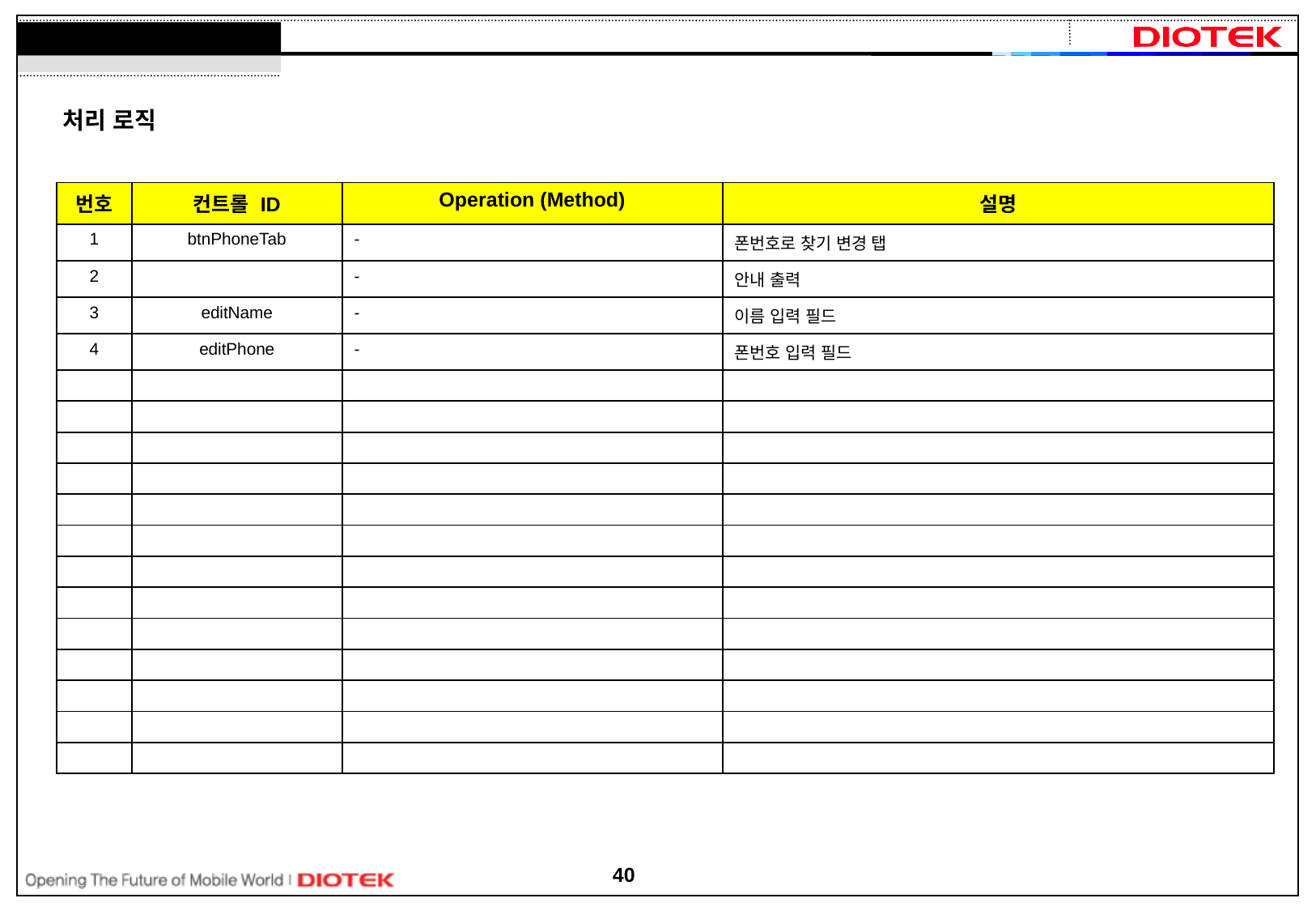

처리 로직
| 번호 | 컨트롤 ID | Operation (Method) | 설명 |
| --- | --- | --- | --- |
| 1 | btnPhoneTab | - | 폰번호로 찾기 변경 탭 |
| 2 |  | - | 안내 출력 |
| 3 | editName | - | 이름 입력 필드 |
| 4 | editPhone | - | 폰번호 입력 필드 |
|  |  |  |  |
|  |  |  |  |
|  |  |  |  |
|  |  |  |  |
|  |  |  |  |
|  |  |  |  |
|  |  |  |  |
|  |  |  |  |
|  |  |  |  |
|  |  |  |  |
|  |  |  |  |
|  |  |  |  |
|  |  |  |  |